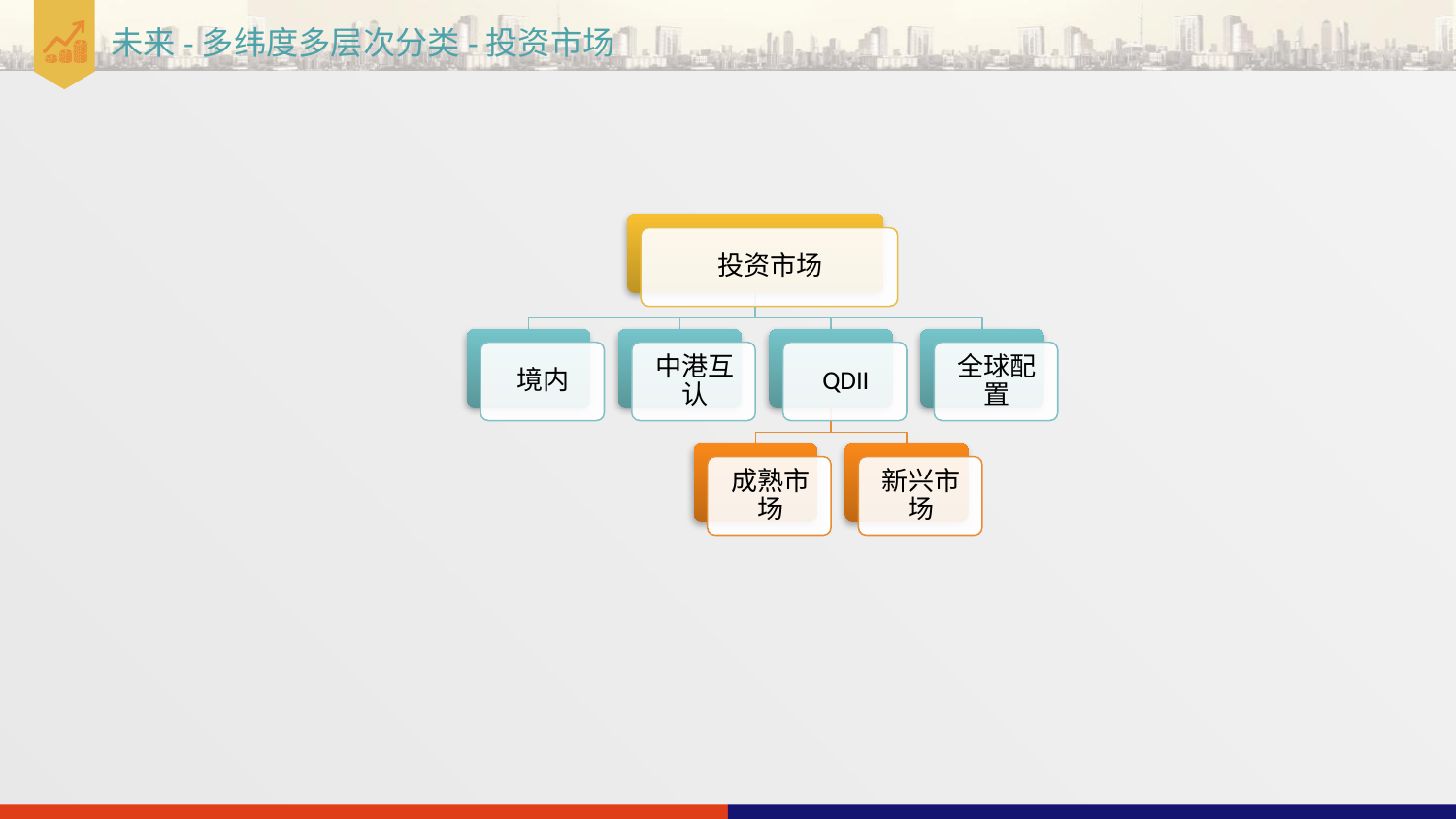

# 未来-多纬度多层次分类-投资市场

投资市场
境内
中港互认
QDII
成熟市场
新兴市场
全球配置